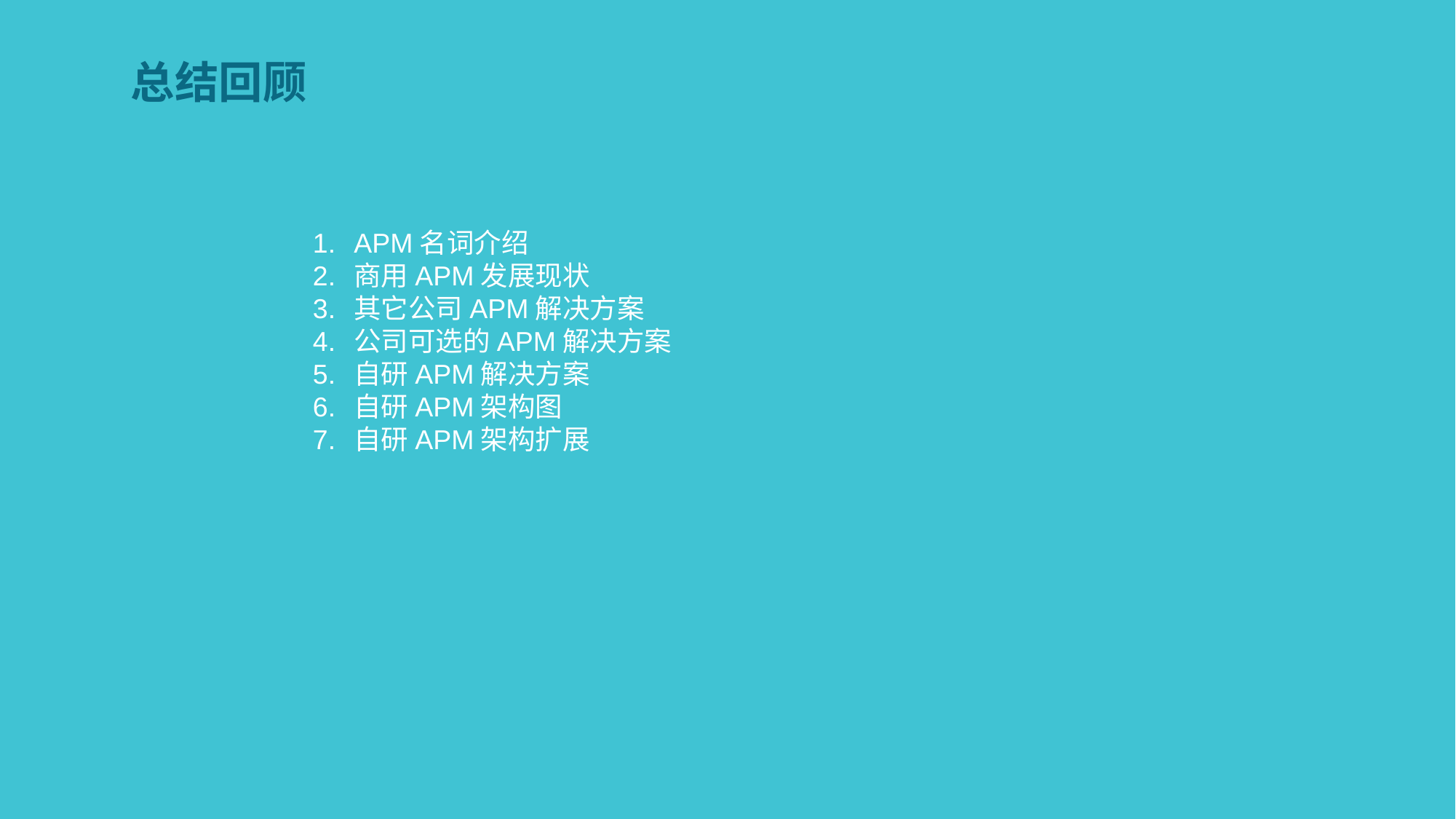

总结回顾
APM名词介绍
商用APM发展现状
其它公司APM解决方案
公司可选的APM解决方案
自研APM解决方案
自研APM架构图
自研APM架构扩展